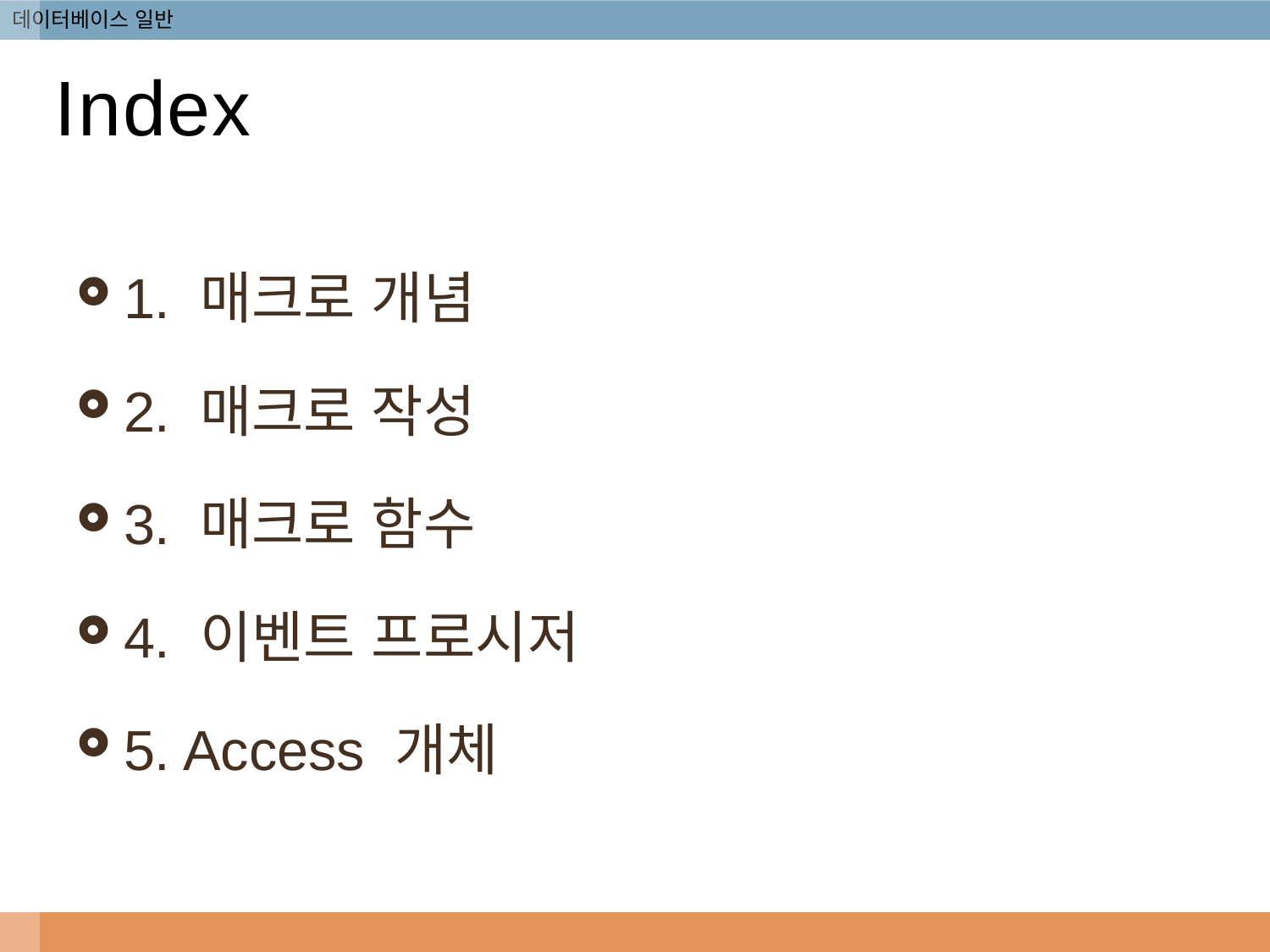

# Index
1. 매크로 개념
2. 매크로 작성
3. 매크로 함수
4. 이벤트 프로시저
5. Access 개체